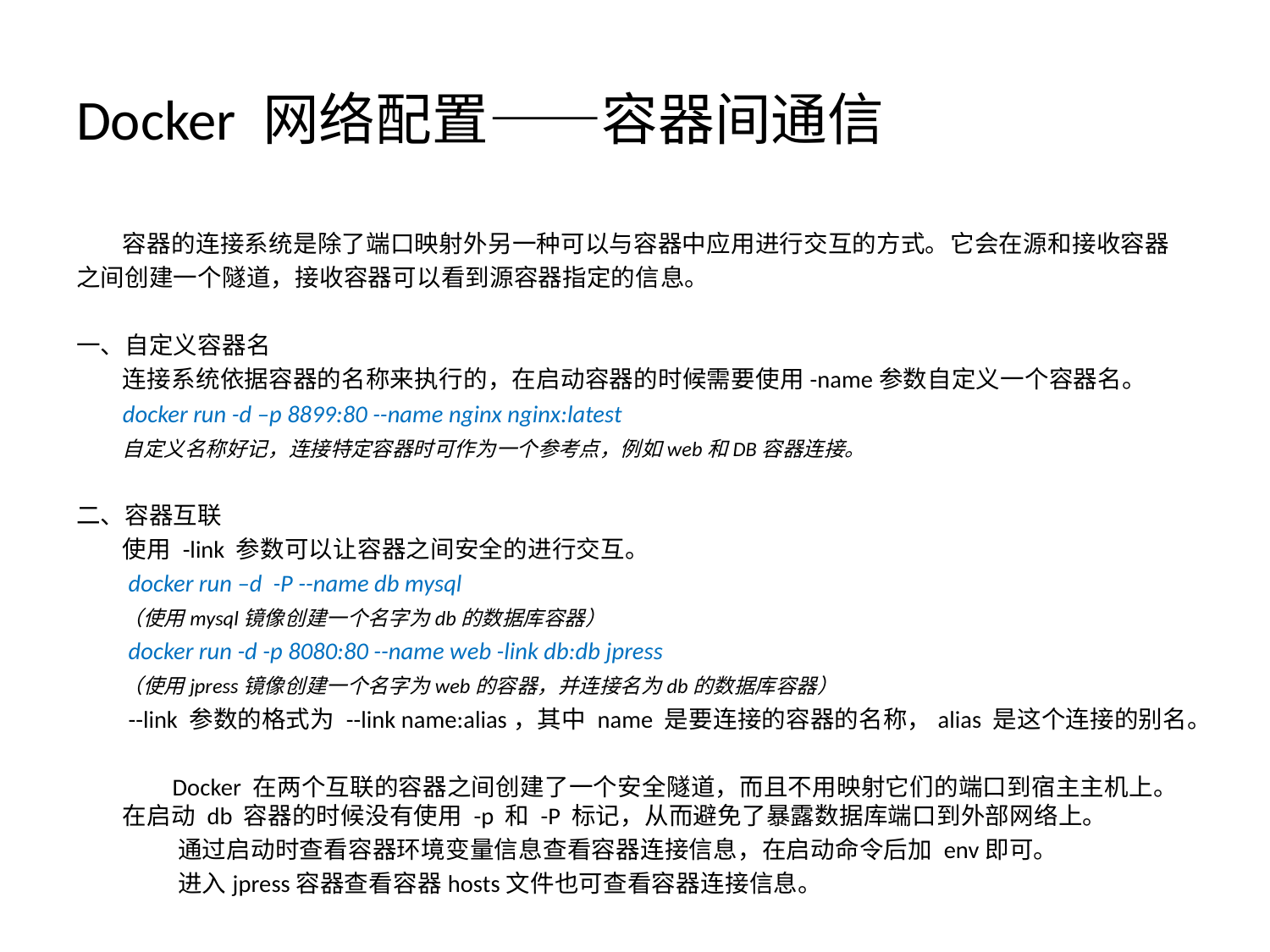

# Docker 网络配置——容器间通信
	容器的连接系统是除了端口映射外另一种可以与容器中应用进行交互的方式。它会在源和接收容器
之间创建一个隧道，接收容器可以看到源容器指定的信息。

一、自定义容器名
	连接系统依据容器的名称来执行的，在启动容器的时候需要使用-name参数自定义一个容器名。
	docker run -d –p 8899:80 --name nginx nginx:latest
	自定义名称好记，连接特定容器时可作为一个参考点，例如web和DB容器连接。

二、容器互联
	使用 -link 参数可以让容器之间安全的进行交互。
	 docker run –d  -P --name db mysql
	（使用mysql镜像创建一个名字为db的数据库容器）
	 docker run -d -p 8080:80 --name web -link db:db jpress
	（使用jpress镜像创建一个名字为web的容器，并连接名为db的数据库容器）
	 --link 参数的格式为 --link name:alias，其中 name 是要连接的容器的名称，alias 是这个连接的别名。

	         Docker 在两个互联的容器之间创建了一个安全隧道，而且不用映射它们的端口到宿主主机上。在启动 db 容器的时候没有使用 -p 和 -P 标记，从而避免了暴露数据库端口到外部网络上。
	         通过启动时查看容器环境变量信息查看容器连接信息，在启动命令后加 env即可。
	         进入jpress容器查看容器hosts文件也可查看容器连接信息。